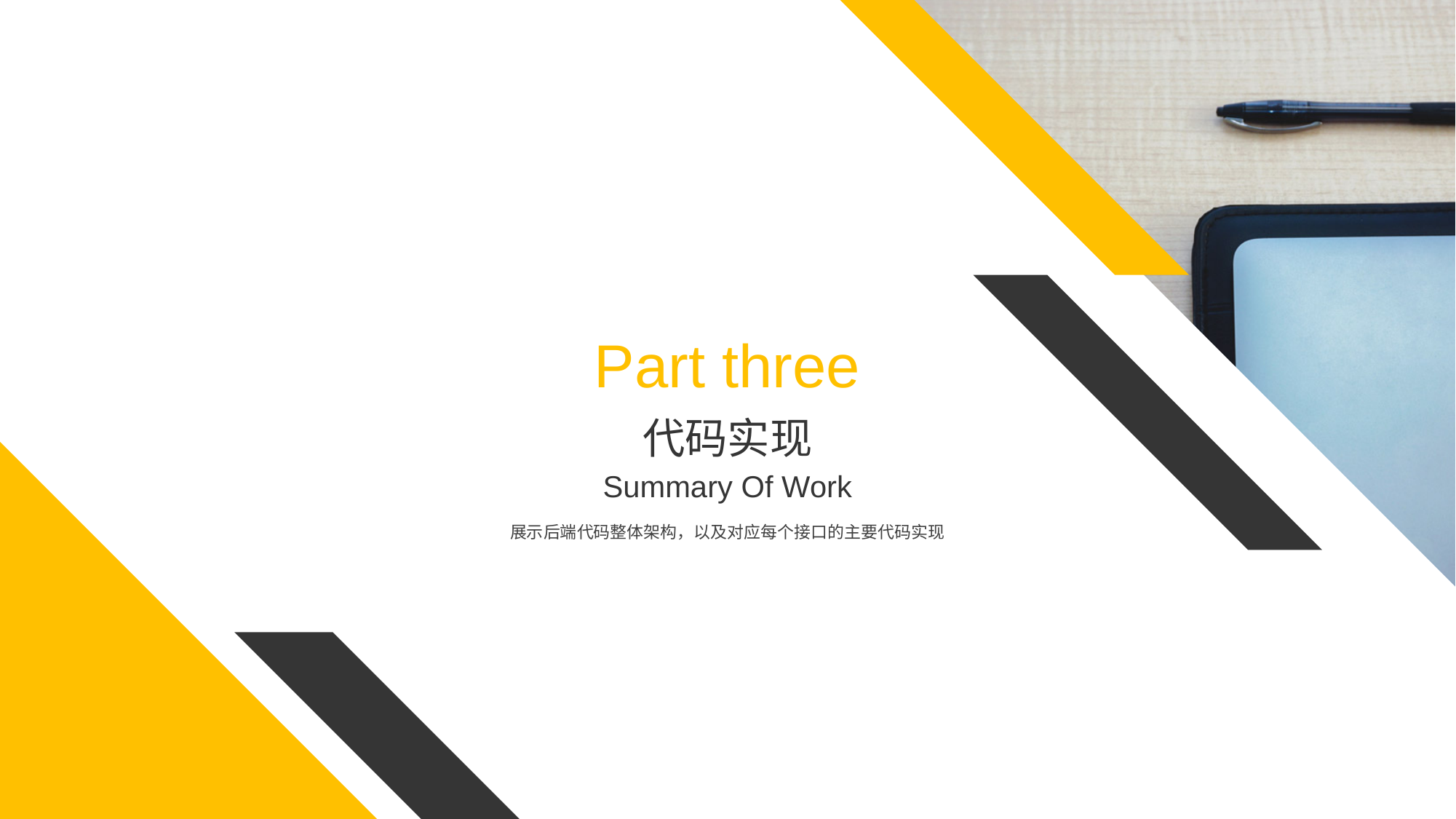

Part three
代码实现

Summary Of Work
展示后端代码整体架构，以及对应每个接口的主要代码实现